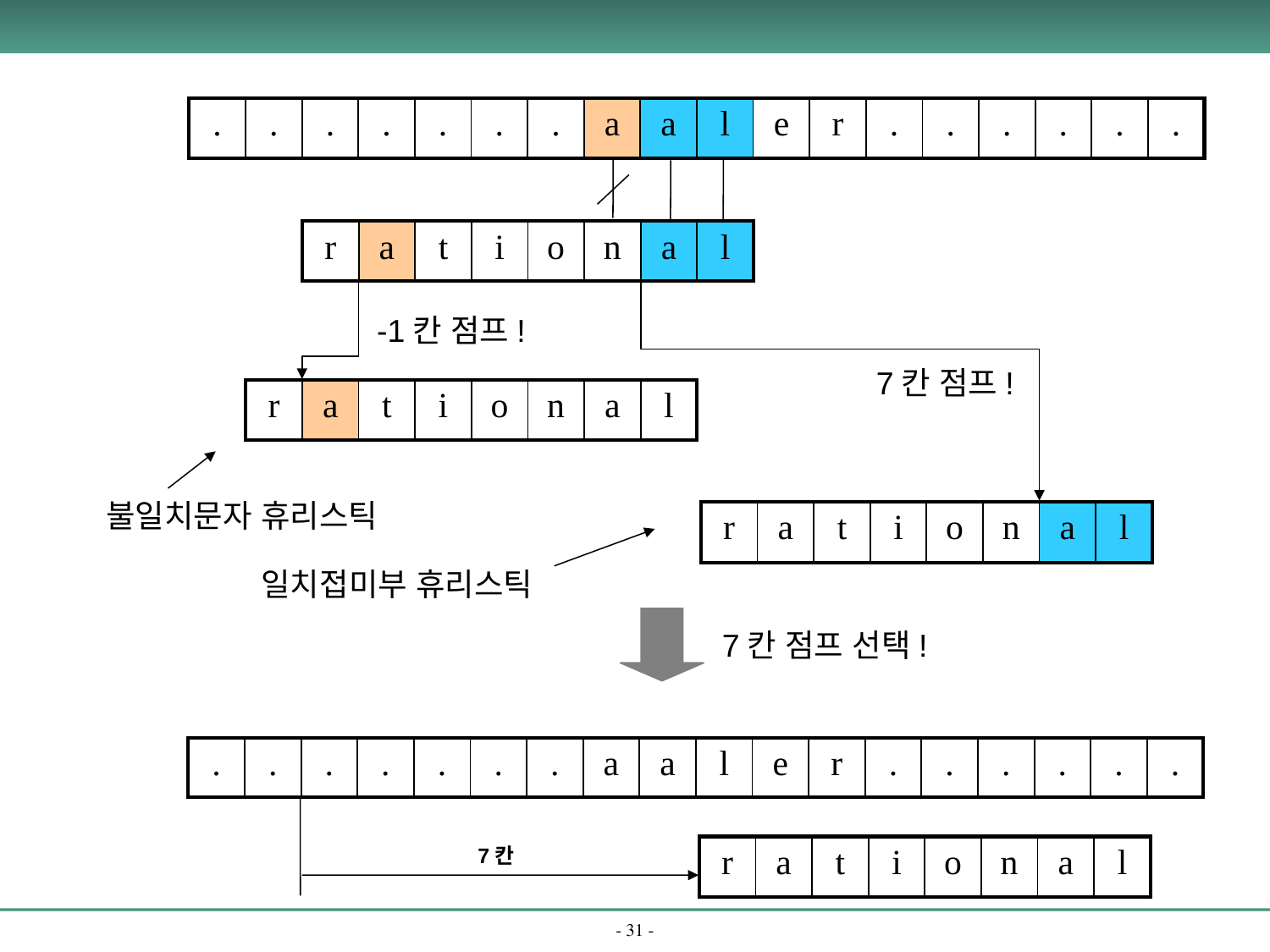

| . | . | . | . | . | . | . | a | a | l | e | r | . | . | . | . | . | . |
| --- | --- | --- | --- | --- | --- | --- | --- | --- | --- | --- | --- | --- | --- | --- | --- | --- | --- |

| r | a | t | i | o | n | a | l |
| --- | --- | --- | --- | --- | --- | --- | --- |

-1칸 점프!
7칸 점프!
| r | a | t | i | o | n | a | l |
| --- | --- | --- | --- | --- | --- | --- | --- |

불일치문자 휴리스틱
| r | a | t | i | o | n | a | l |
| --- | --- | --- | --- | --- | --- | --- | --- |

일치접미부 휴리스틱

7칸 점프 선택!
| . | . | . | . | . | . | . | a | a | l | e | r | . | . | . | . | . | . |
| --- | --- | --- | --- | --- | --- | --- | --- | --- | --- | --- | --- | --- | --- | --- | --- | --- | --- |

7칸
| r | a | t | i | o | n | a | l |
| --- | --- | --- | --- | --- | --- | --- | --- |